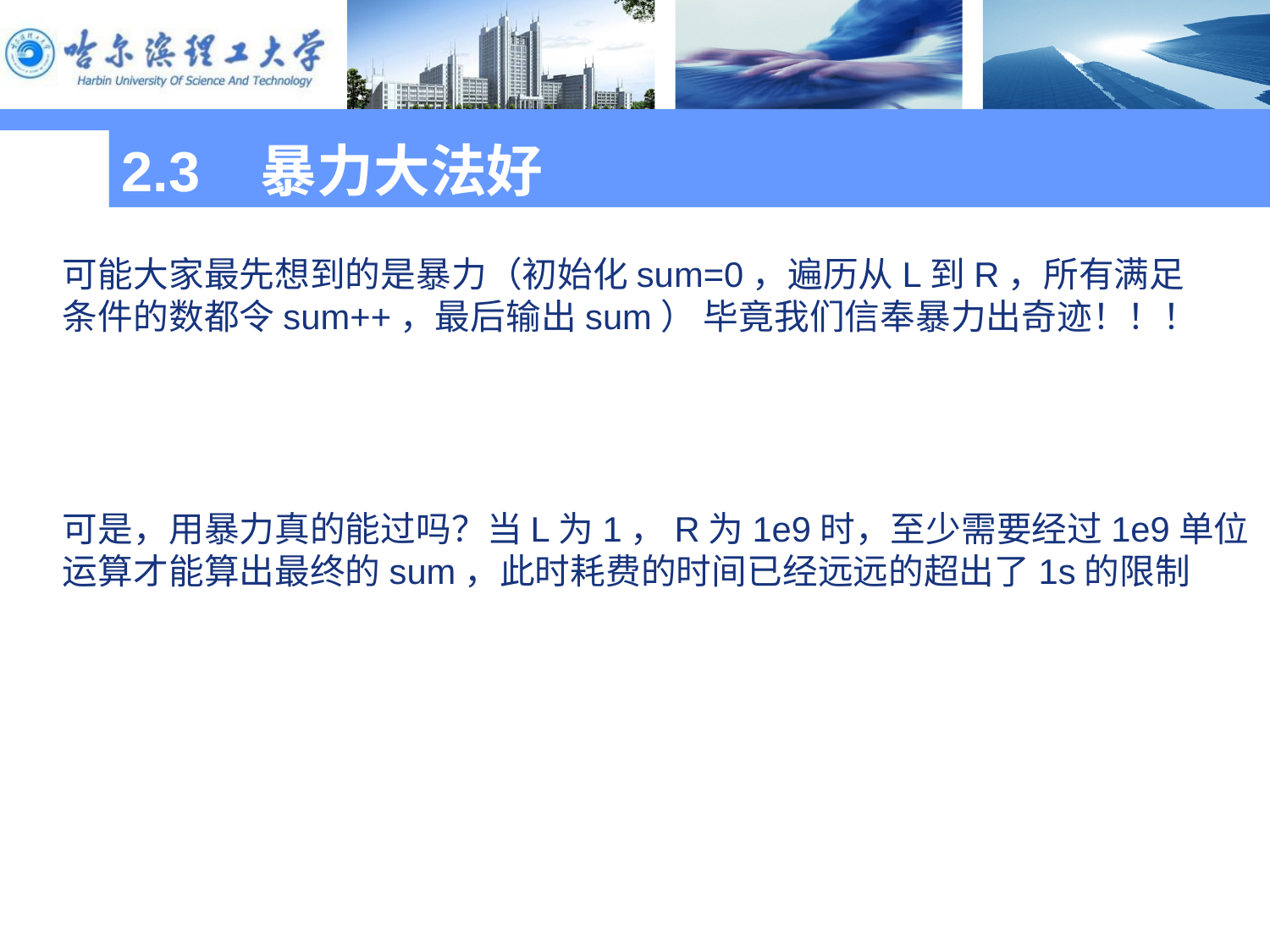

2.3   暴力大法好
可能大家最先想到的是暴力（初始化sum=0，遍历从L到R，所有满足
条件的数都令sum++，最后输出sum） 毕竟我们信奉暴力出奇迹！！！

可是，用暴力真的能过吗？当L为1，R为1e9时，至少需要经过1e9单位
运算才能算出最终的sum，此时耗费的时间已经远远的超出了1s的限制